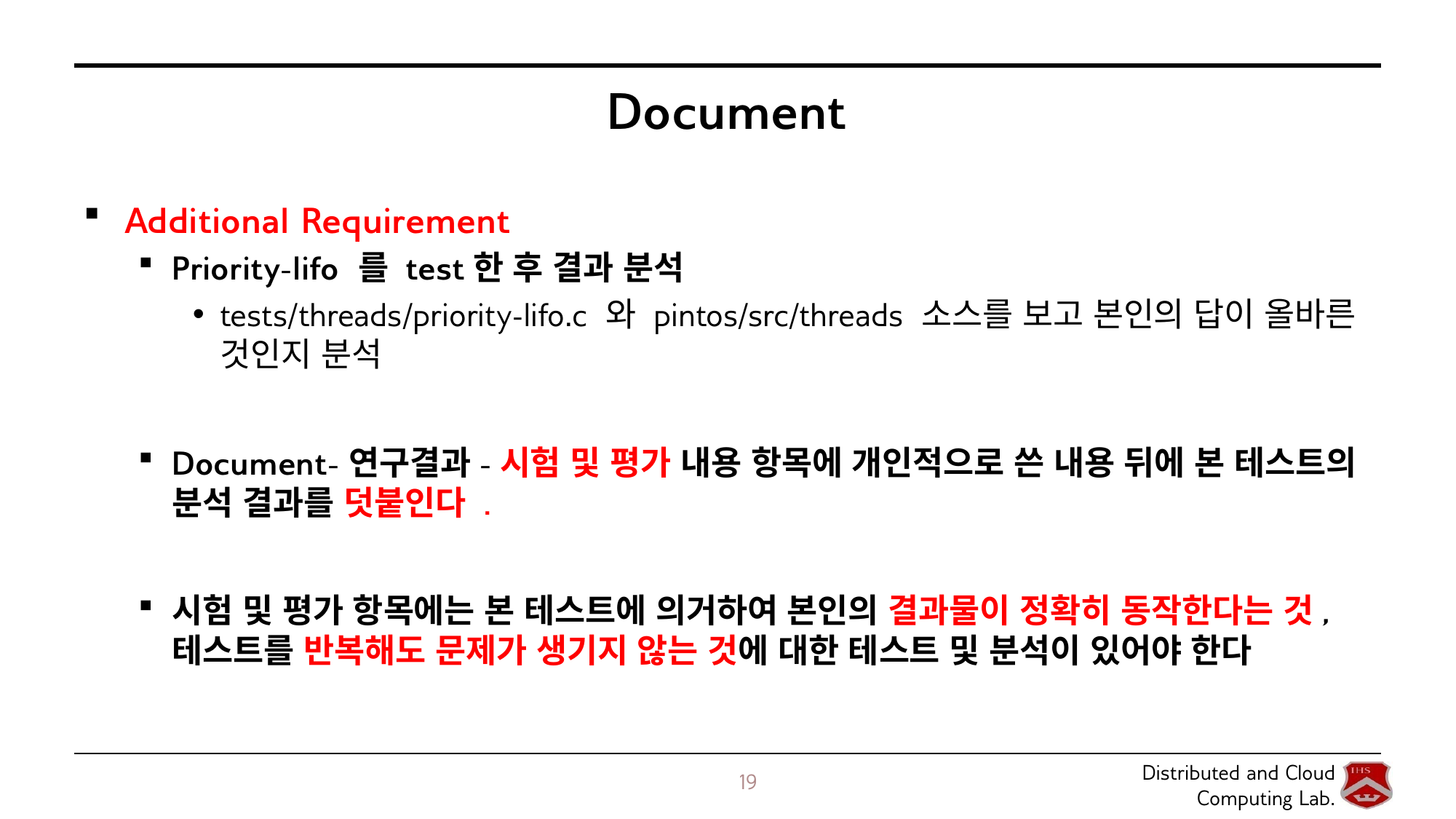

# Document
Additional Requirement
Priority-lifo 를 test한 후 결과 분석
tests/threads/priority-lifo.c 와 pintos/src/threads 소스를 보고 본인의 답이 올바른 것인지 분석

Document-연구결과-시험 및 평가 내용 항목에 개인적으로 쓴 내용 뒤에 본 테스트의 분석 결과를 덧붙인다 .

시험 및 평가 항목에는 본 테스트에 의거하여 본인의 결과물이 정확히 동작한다는 것, 테스트를 반복해도 문제가 생기지 않는 것에 대한 테스트 및 분석이 있어야 한다

19